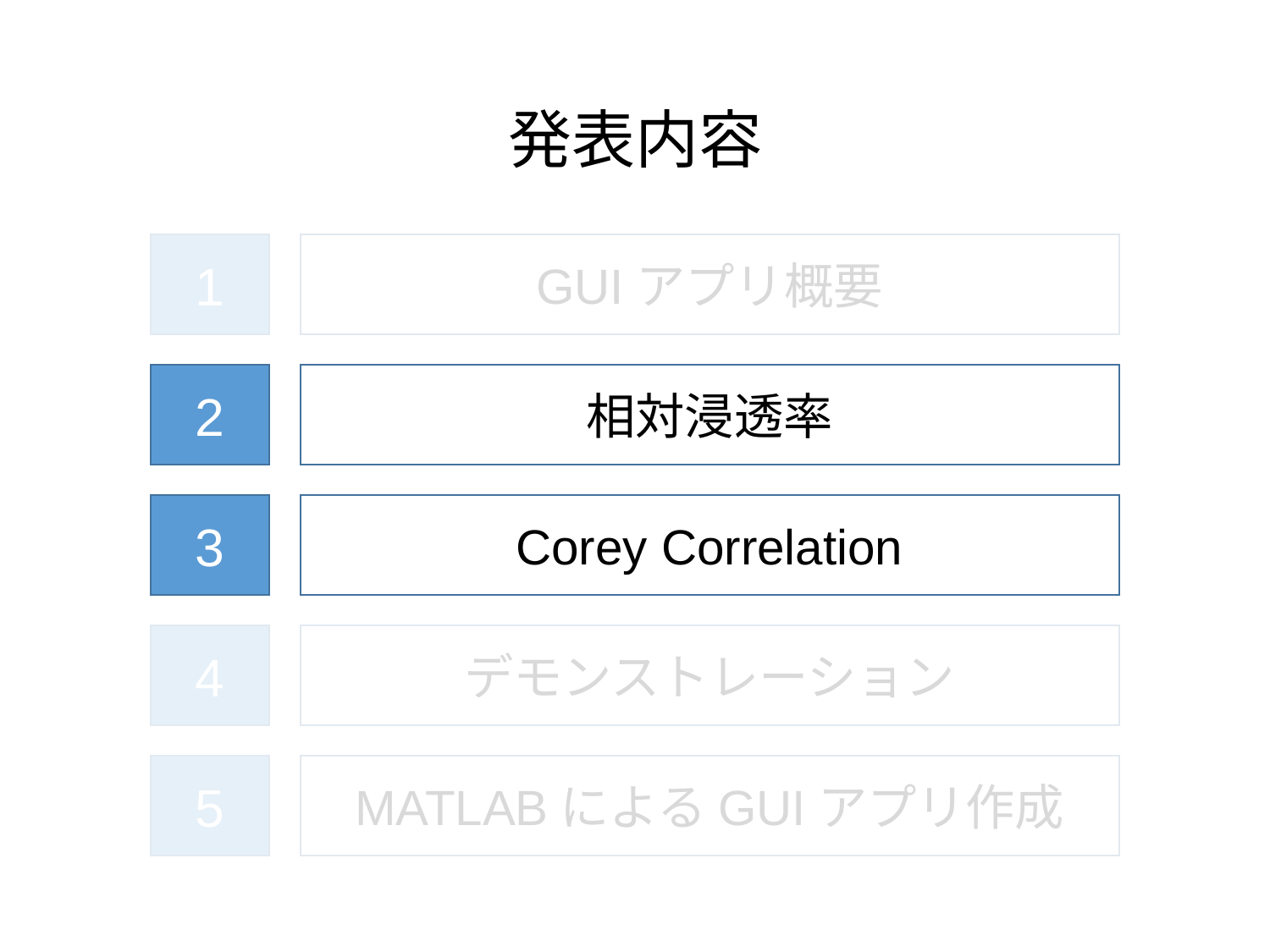

# 発表内容

1
GUIアプリ概要
2
相対浸透率
3
Corey Correlation
4
デモンストレーション
5
MATLABによるGUIアプリ作成